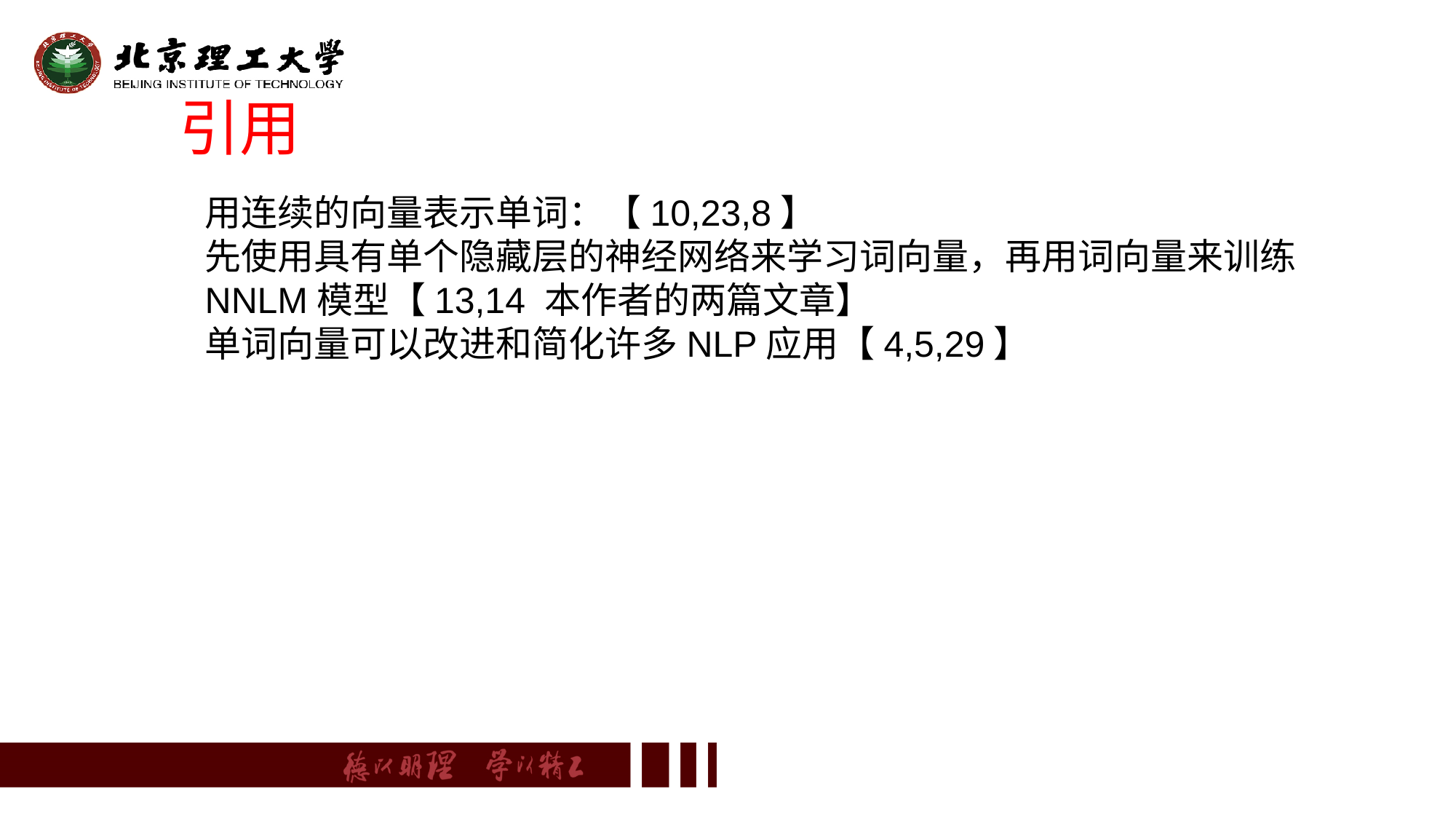

引用
用连续的向量表示单词：【10,23,8】
先使用具有单个隐藏层的神经网络来学习词向量，再用词向量来训练NNLM模型【13,14 本作者的两篇文章】
单词向量可以改进和简化许多NLP应用【4,5,29】